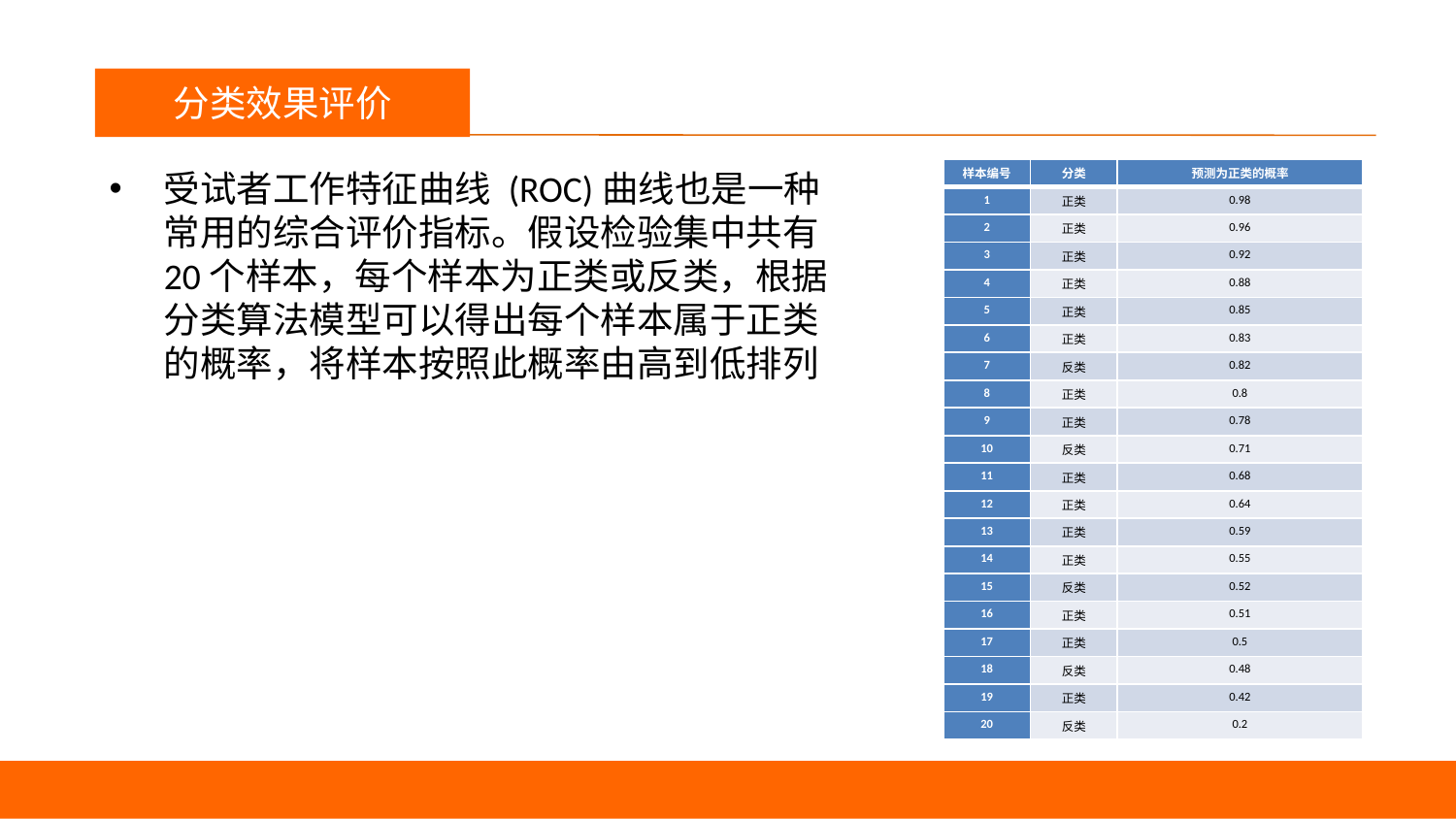

议程
分类效果评价

受试者工作特征曲线 (ROC)曲线也是一种常用的综合评价指标。假设检验集中共有20个样本，每个样本为正类或反类，根据分类算法模型可以得出每个样本属于正类的概率，将样本按照此概率由高到低排列
| 样本编号 | 分类 | 预测为正类的概率 |
| --- | --- | --- |
| 1 | 正类 | 0.98 |
| 2 | 正类 | 0.96 |
| 3 | 正类 | 0.92 |
| 4 | 正类 | 0.88 |
| 5 | 正类 | 0.85 |
| 6 | 正类 | 0.83 |
| 7 | 反类 | 0.82 |
| 8 | 正类 | 0.8 |
| 9 | 正类 | 0.78 |
| 10 | 反类 | 0.71 |
| 11 | 正类 | 0.68 |
| 12 | 正类 | 0.64 |
| 13 | 正类 | 0.59 |
| 14 | 正类 | 0.55 |
| 15 | 反类 | 0.52 |
| 16 | 正类 | 0.51 |
| 17 | 正类 | 0.5 |
| 18 | 反类 | 0.48 |
| 19 | 正类 | 0.42 |
| 20 | 反类 | 0.2 |